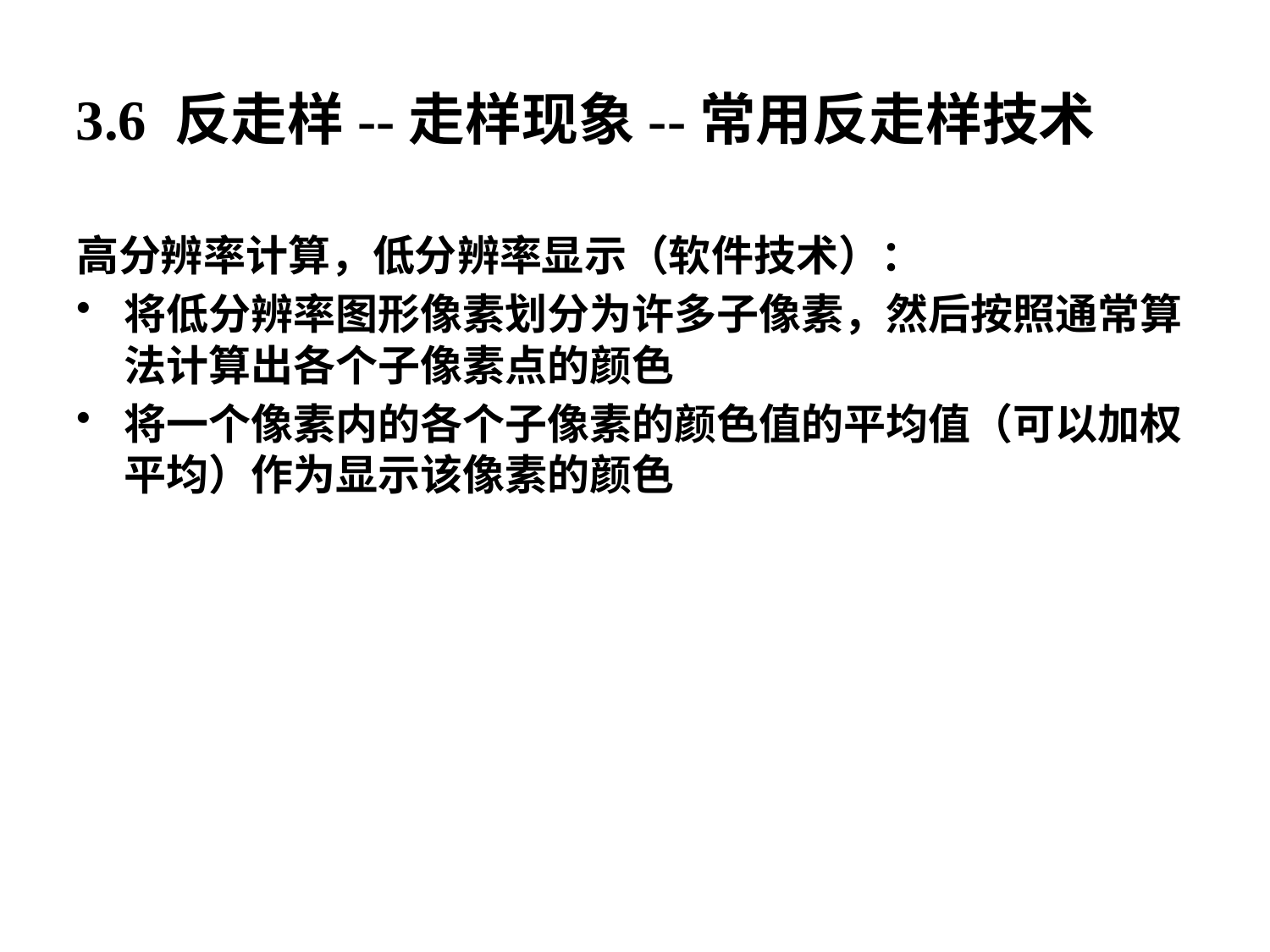

3.6 反走样--走样现象--常用反走样技术
高分辨率计算，低分辨率显示（软件技术）：
将低分辨率图形像素划分为许多子像素，然后按照通常算法计算出各个子像素点的颜色
将一个像素内的各个子像素的颜色值的平均值（可以加权平均）作为显示该像素的颜色